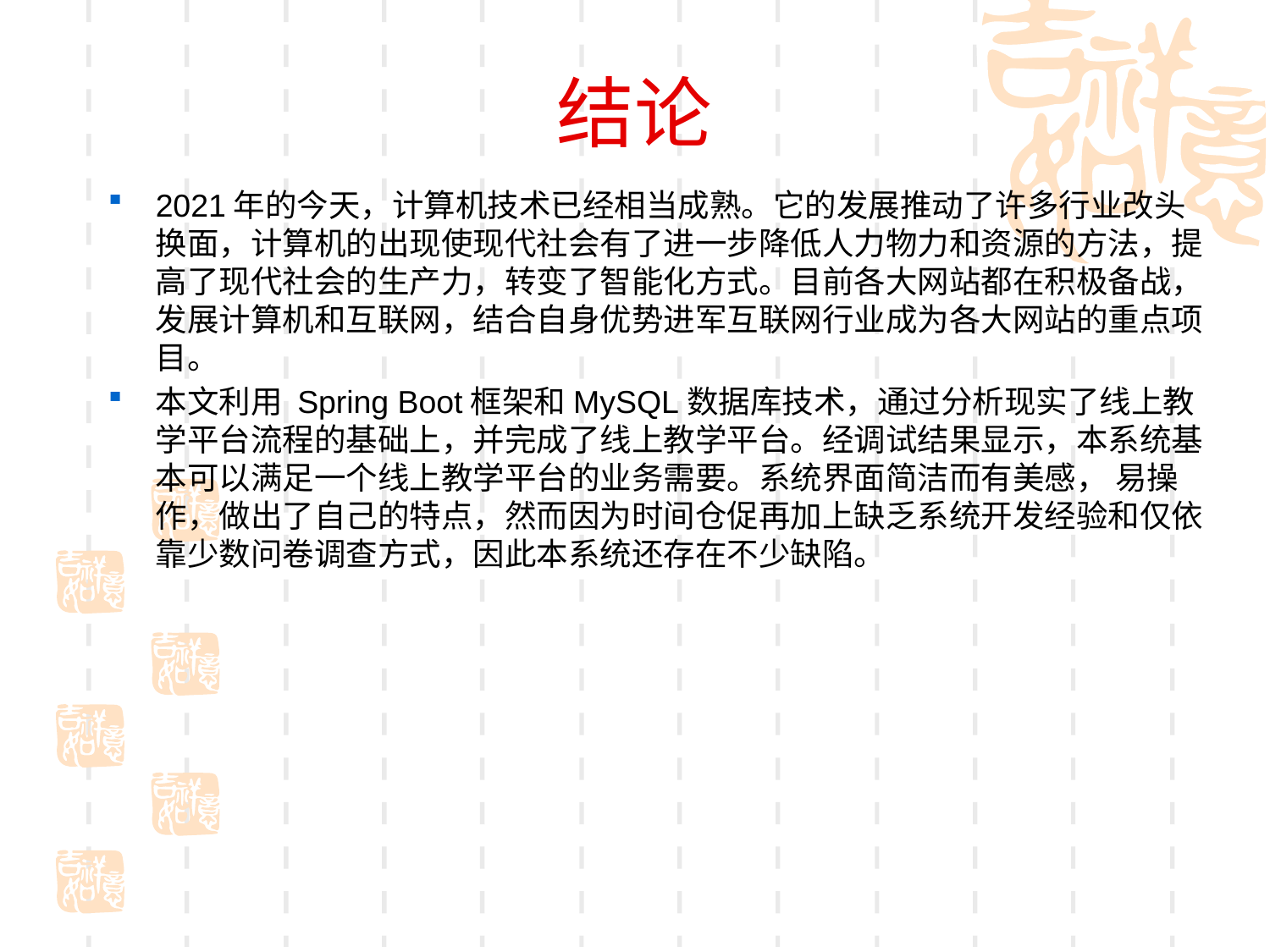

# 结论
2021年的今天，计算机技术已经相当成熟。它的发展推动了许多行业改头换面，计算机的出现使现代社会有了进一步降低人力物力和资源的方法，提高了现代社会的生产力，转变了智能化方式。目前各大网站都在积极备战，发展计算机和互联网，结合自身优势进军互联网行业成为各大网站的重点项目。
本文利用 Spring Boot框架和MySQL数据库技术，通过分析现实了线上教学平台流程的基础上，并完成了线上教学平台。经调试结果显示，本系统基本可以满足一个线上教学平台的业务需要。系统界面简洁而有美感， 易操作，做出了自己的特点，然而因为时间仓促再加上缺乏系统开发经验和仅依靠少数问卷调查方式，因此本系统还存在不少缺陷。